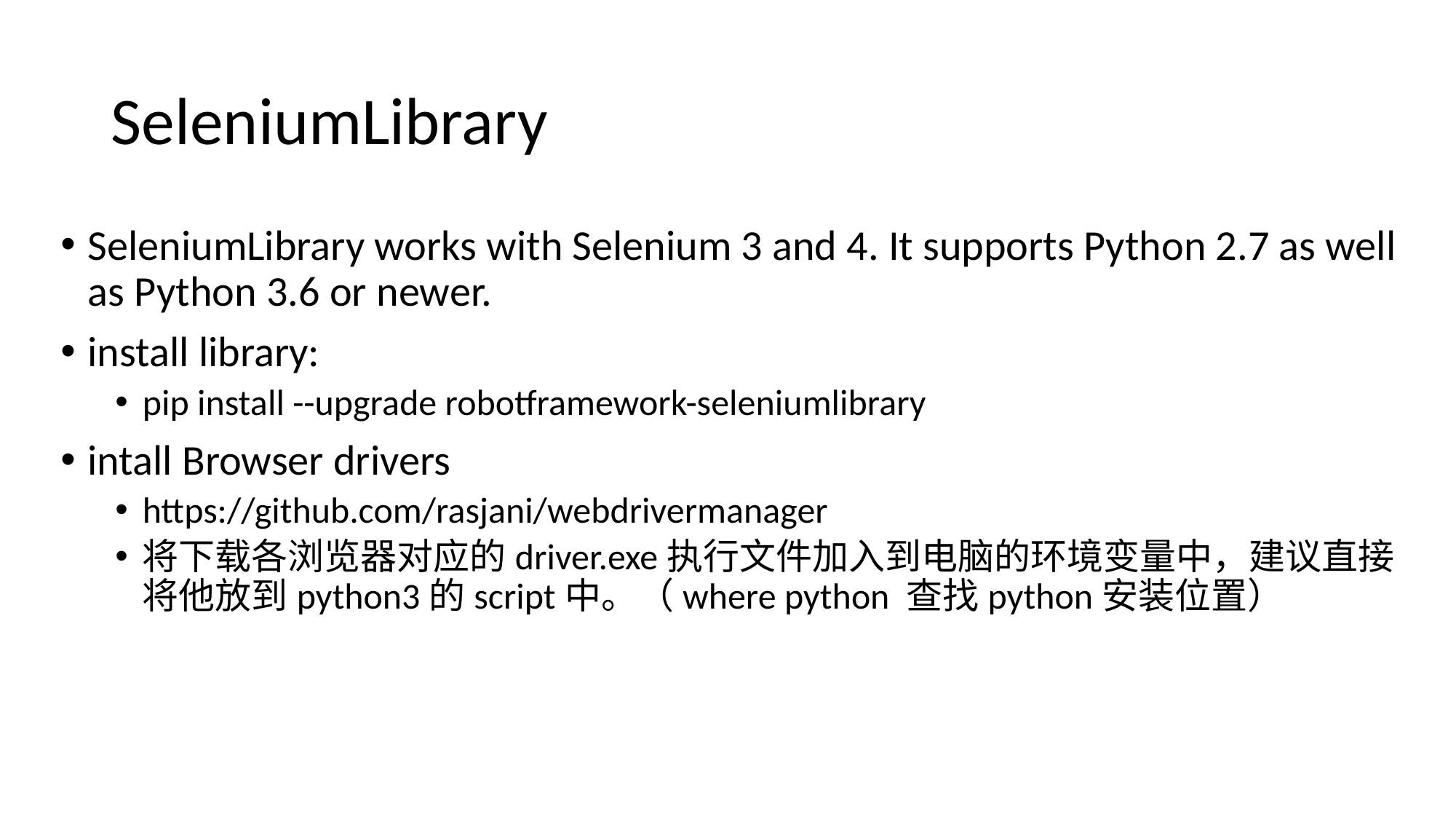

# SeleniumLibrary
SeleniumLibrary works with Selenium 3 and 4. It supports Python 2.7 as well as Python 3.6 or newer.
install library:
pip install --upgrade robotframework-seleniumlibrary
intall Browser drivers
https://github.com/rasjani/webdrivermanager
将下载各浏览器对应的driver.exe执行文件加入到电脑的环境变量中，建议直接将他放到python3的script中。（where python 查找python安装位置）